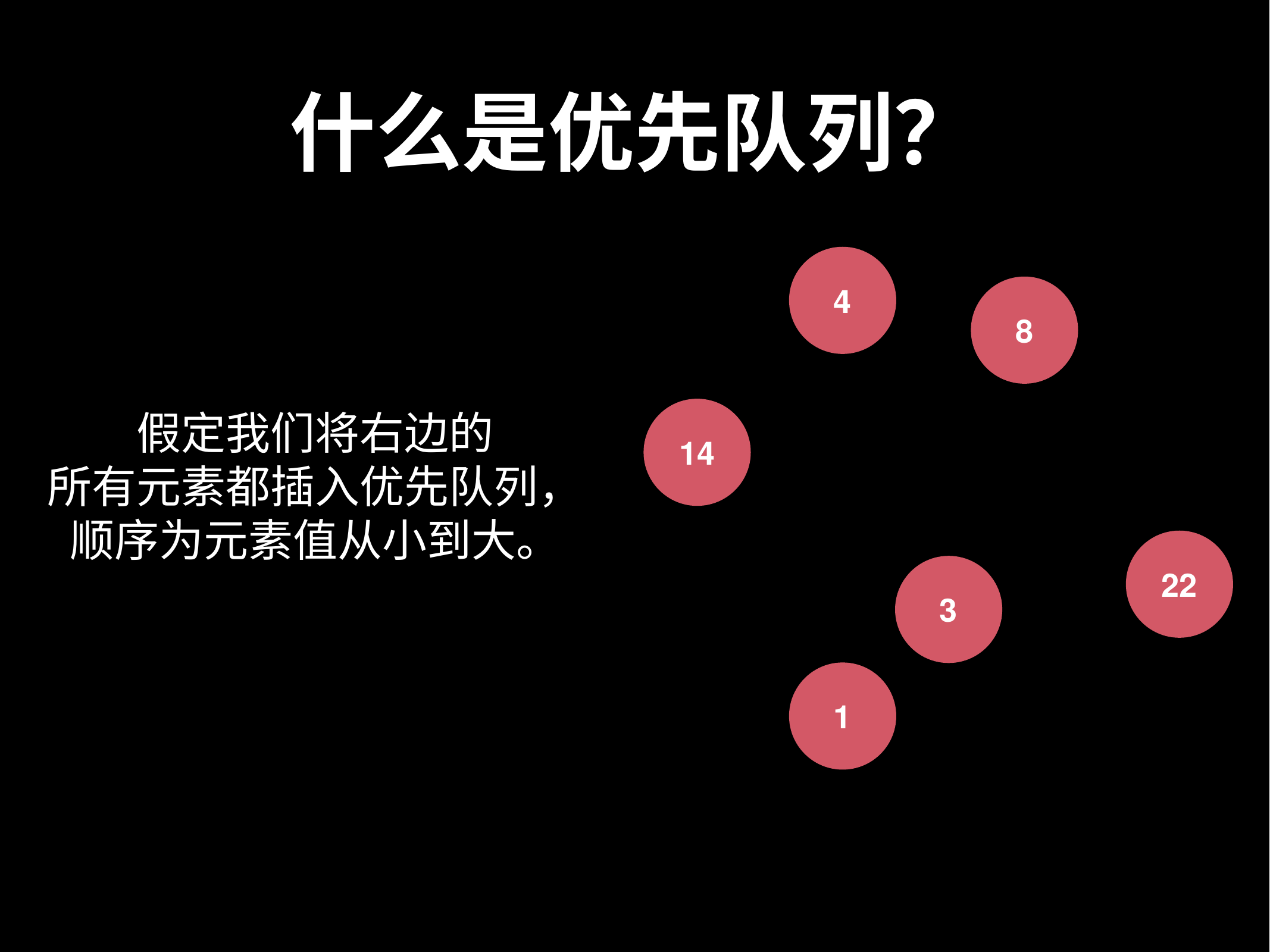

# 什么是优先队列？
4
8
假定我们将右边的
所有元素都插入优先队列，
顺序为元素值从小到大。
14
22
3
1